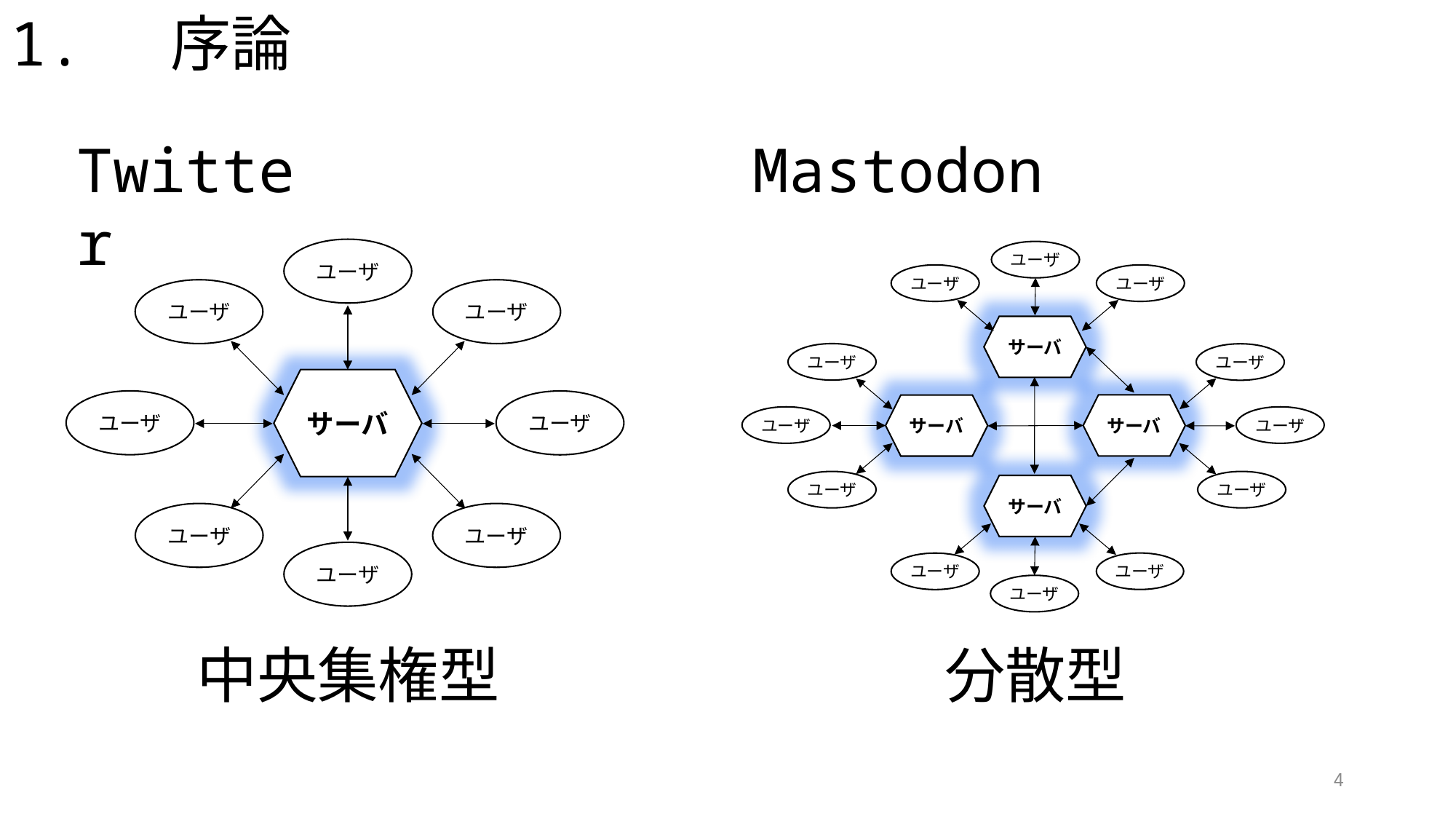

1.  序論
Twitter
Mastodon
ユーザ
ユーザ
ユーザ
サーバ
ユーザ
ユーザ
ユーザ
ユーザ
ユーザ
中央集権型
ユーザ
ユーザ
ユーザ
サーバ
ユーザ
サーバ
ユーザ
ユーザ
ユーザ
サーバ
ユーザ
ユーザ
サーバ
ユーザ
ユーザ
ユーザ
分散型
4